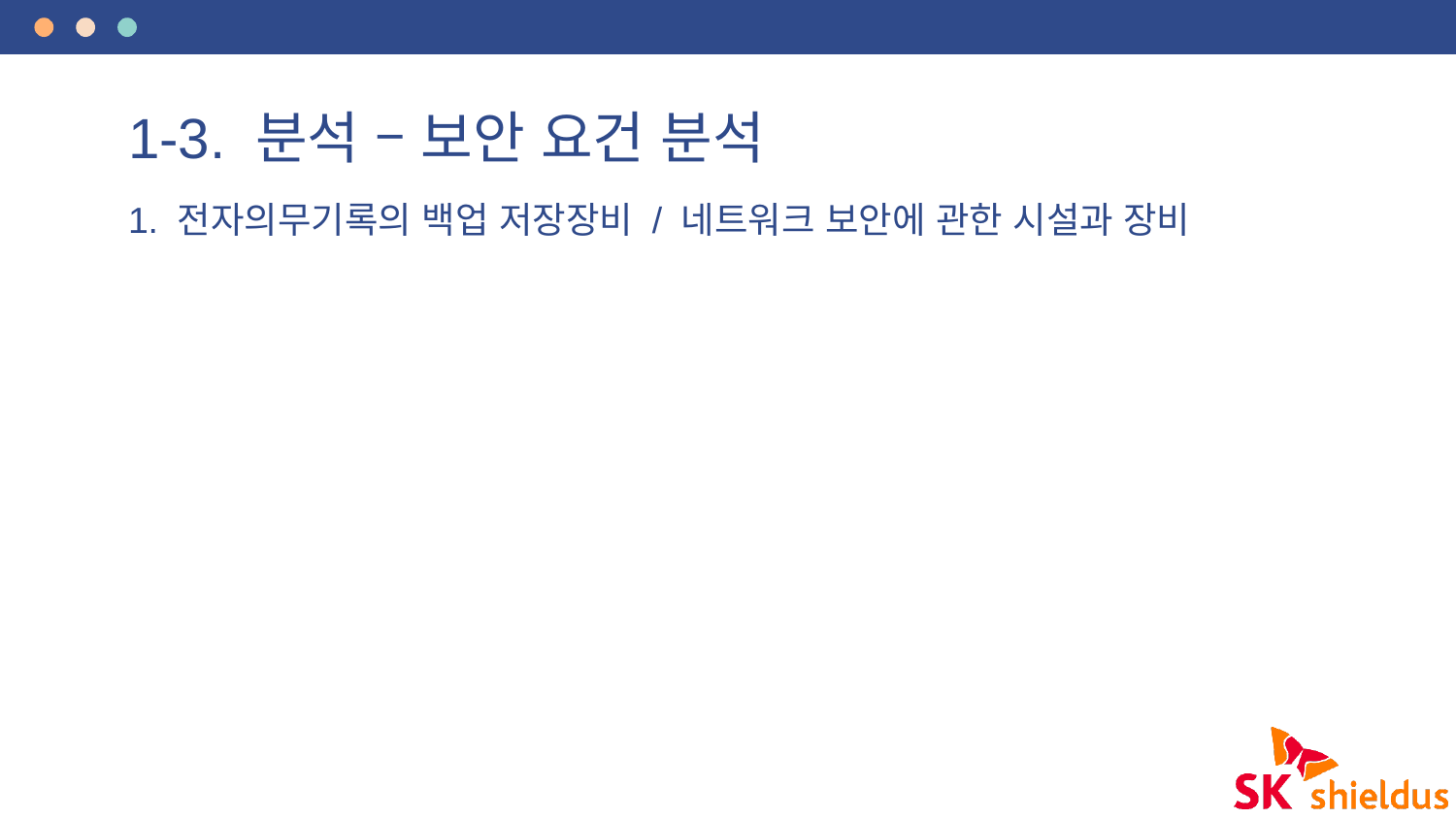

# 1-3. 분석 – 보안 요건 분석
1. 전자의무기록의 백업 저장장비 / 네트워크 보안에 관한 시설과 장비